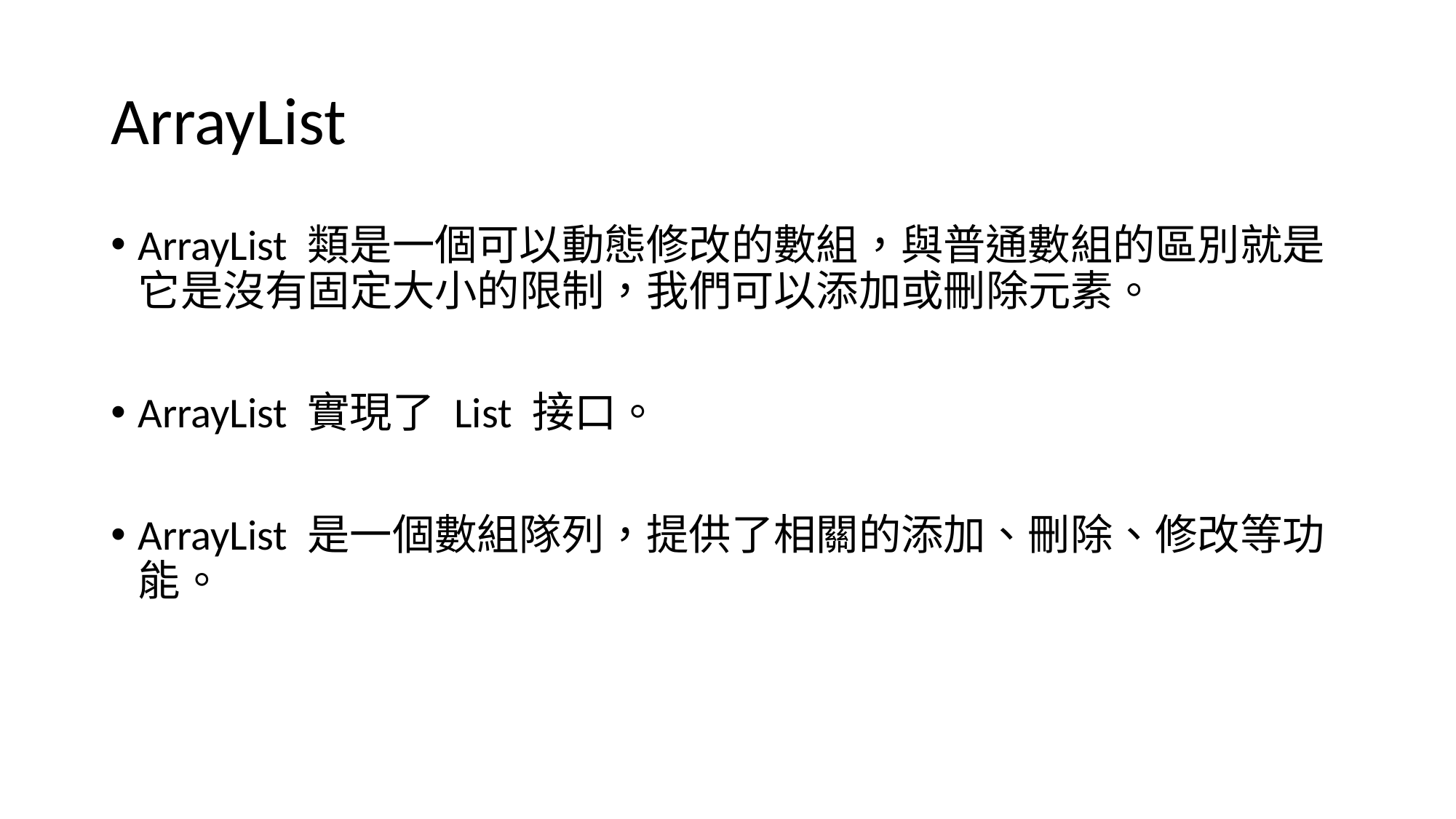

# ArrayList
ArrayList 類是一個可以動態修改的數組，與普通數組的區別就是它是沒有固定大小的限制，我們可以添加或刪除元素。

ArrayList 實現了 List 接口。

ArrayList 是一個數組隊列，提供了相關的添加、刪除、修改等功能。